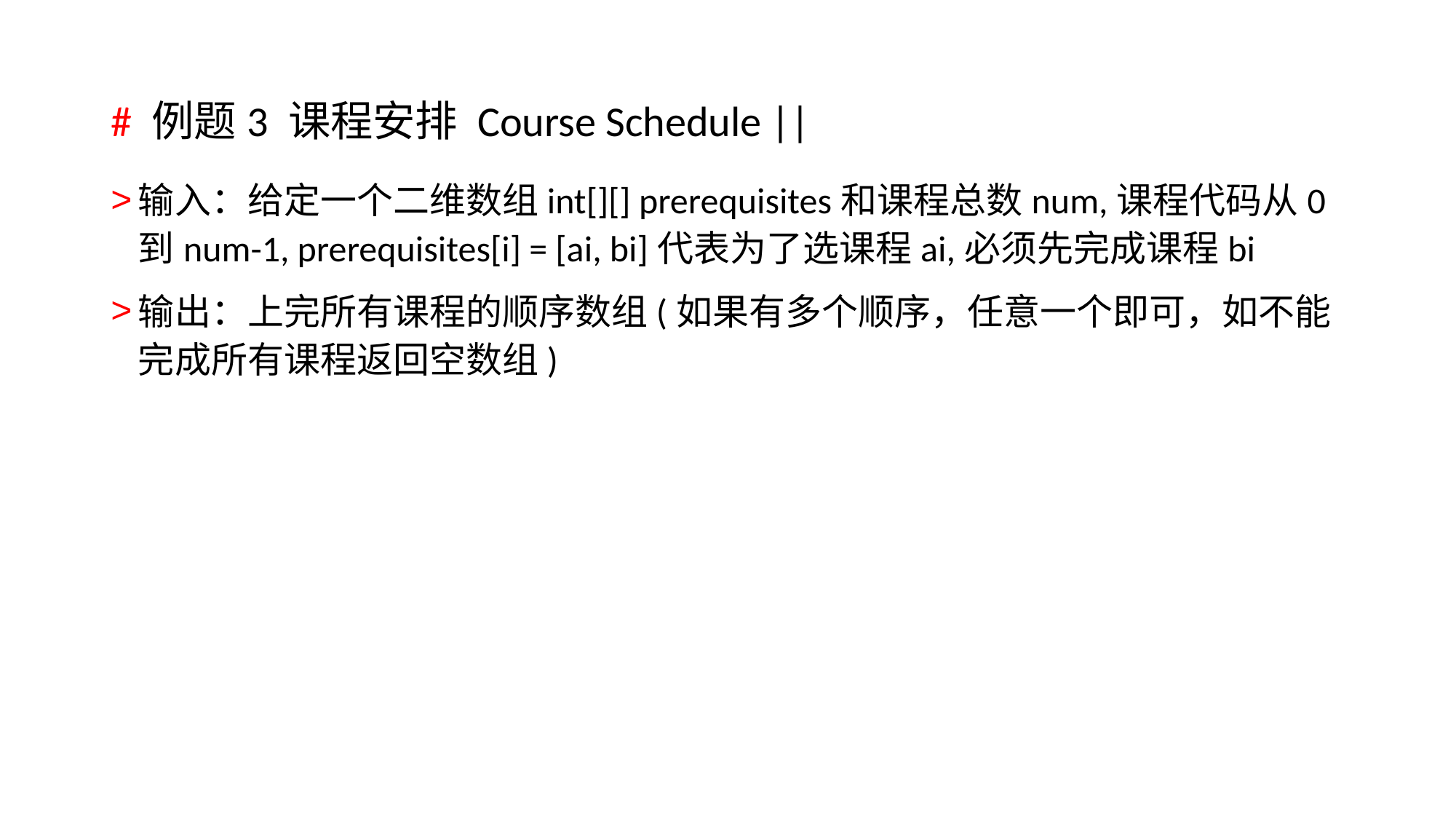

# # 例题3 课程安排 Course Schedule ||
输入：给定一个二维数组int[][] prerequisites和课程总数num,课程代码从0到num-1, prerequisites[i] = [ai, bi]代表为了选课程ai,必须先完成课程bi
输出：上完所有课程的顺序数组(如果有多个顺序，任意一个即可，如不能完成所有课程返回空数组)